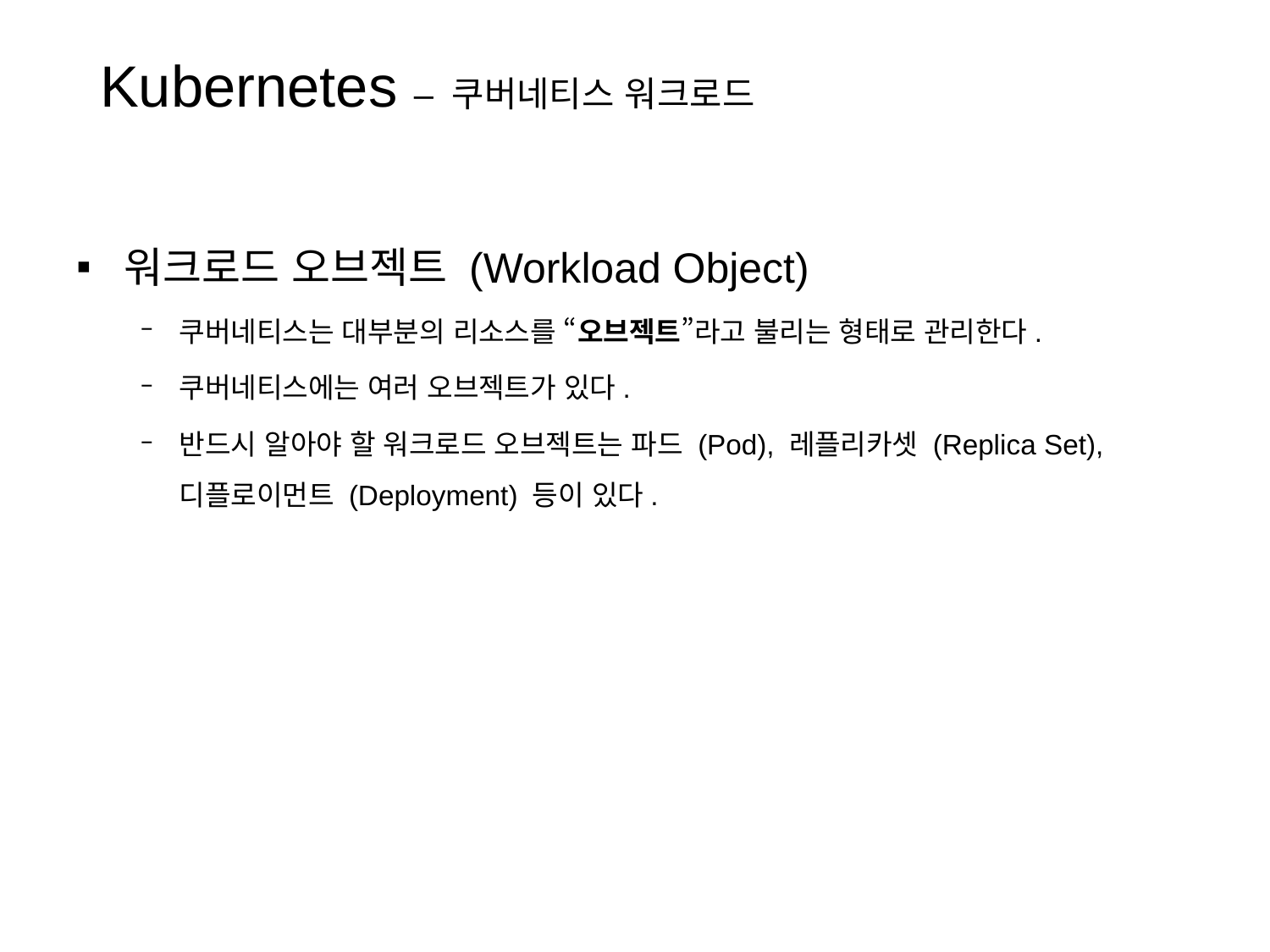

# Kubernetes – 쿠버네티스 워크로드
워크로드 오브젝트 (Workload Object)
쿠버네티스는 대부분의 리소스를 “오브젝트”라고 불리는 형태로 관리한다.
쿠버네티스에는 여러 오브젝트가 있다.
반드시 알아야 할 워크로드 오브젝트는 파드 (Pod), 레플리카셋 (Replica Set), 디플로이먼트 (Deployment) 등이 있다.